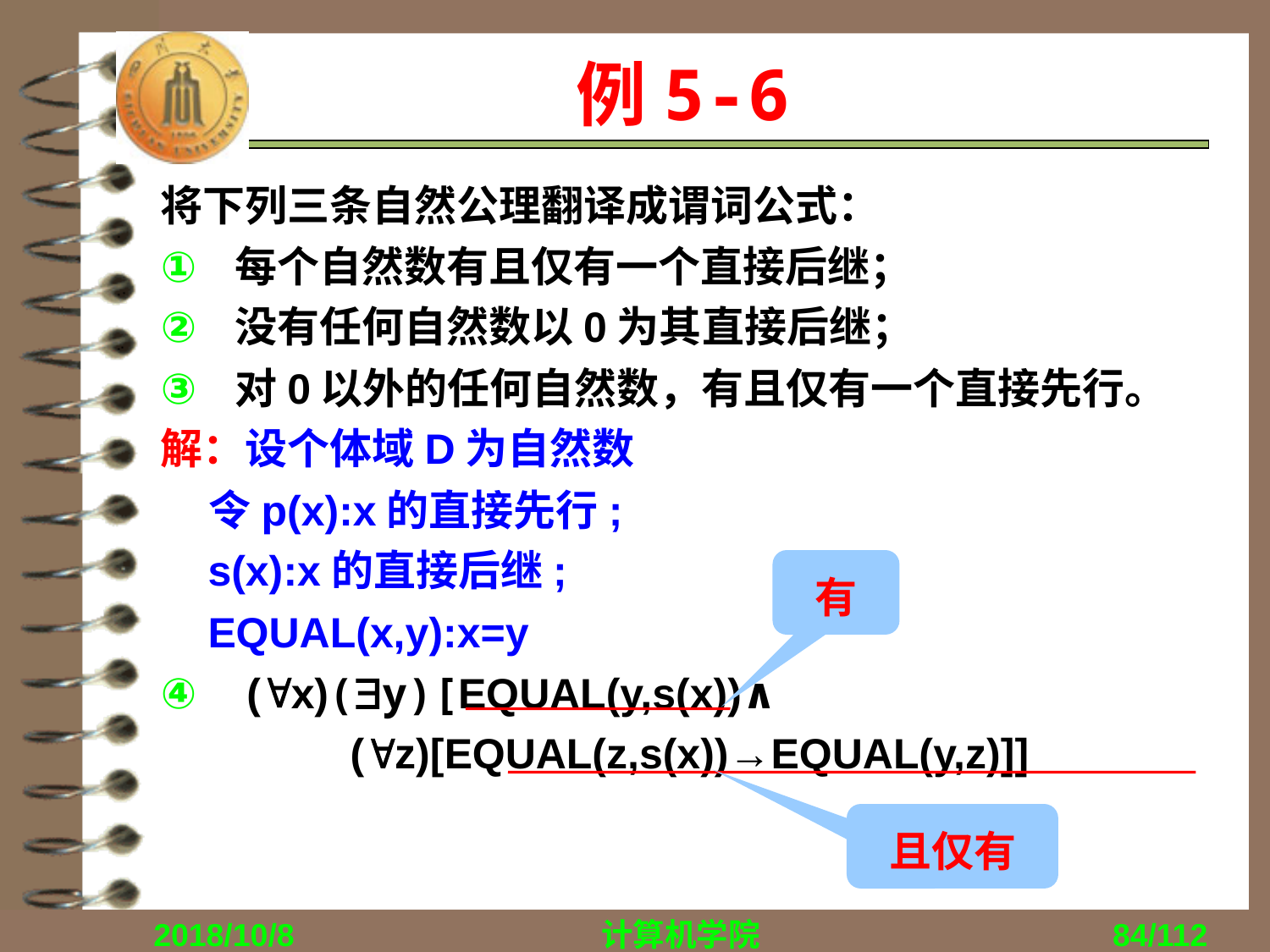

# 例5-6
将下列三条自然公理翻译成谓词公式：
每个自然数有且仅有一个直接后继；
没有任何自然数以0为其直接后继；
对0以外的任何自然数，有且仅有一个直接先行。
解：设个体域D为自然数
    令p(x):x的直接先行;
    s(x):x的直接后继;
    EQUAL(x,y):x=y
 (∀x)(∃y)[EQUAL(y,s(x))∧
                (∀z)[EQUAL(z,s(x))→EQUAL(y,z)]]

有

且仅有
2018/10/8
计算机学院
84/112